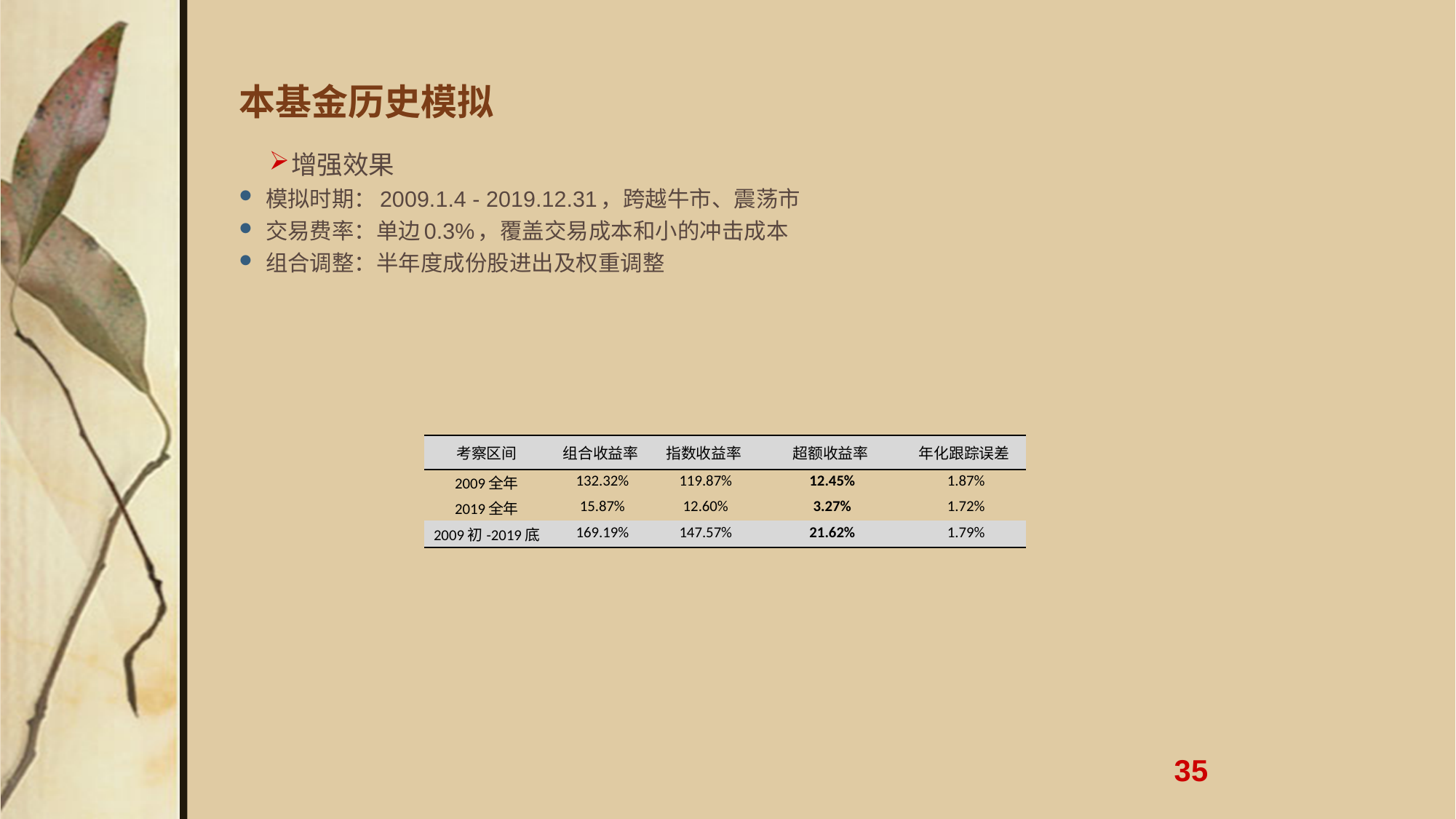

本基金历史模拟

增强效果
模拟时期：2009.1.4 - 2019.12.31，跨越牛市、震荡市
交易费率：单边0.3%，覆盖交易成本和小的冲击成本
组合调整：半年度成份股进出及权重调整

| 考察区间 | 组合收益率 | 指数收益率 | 超额收益率 | 年化跟踪误差 |
| --- | --- | --- | --- | --- |
| 2009全年 | 132.32% | 119.87% | 12.45% | 1.87% |
| 2019全年 | 15.87% | 12.60% | 3.27% | 1.72% |
| 2009初-2019底 | 169.19% | 147.57% | 21.62% | 1.79% |

35